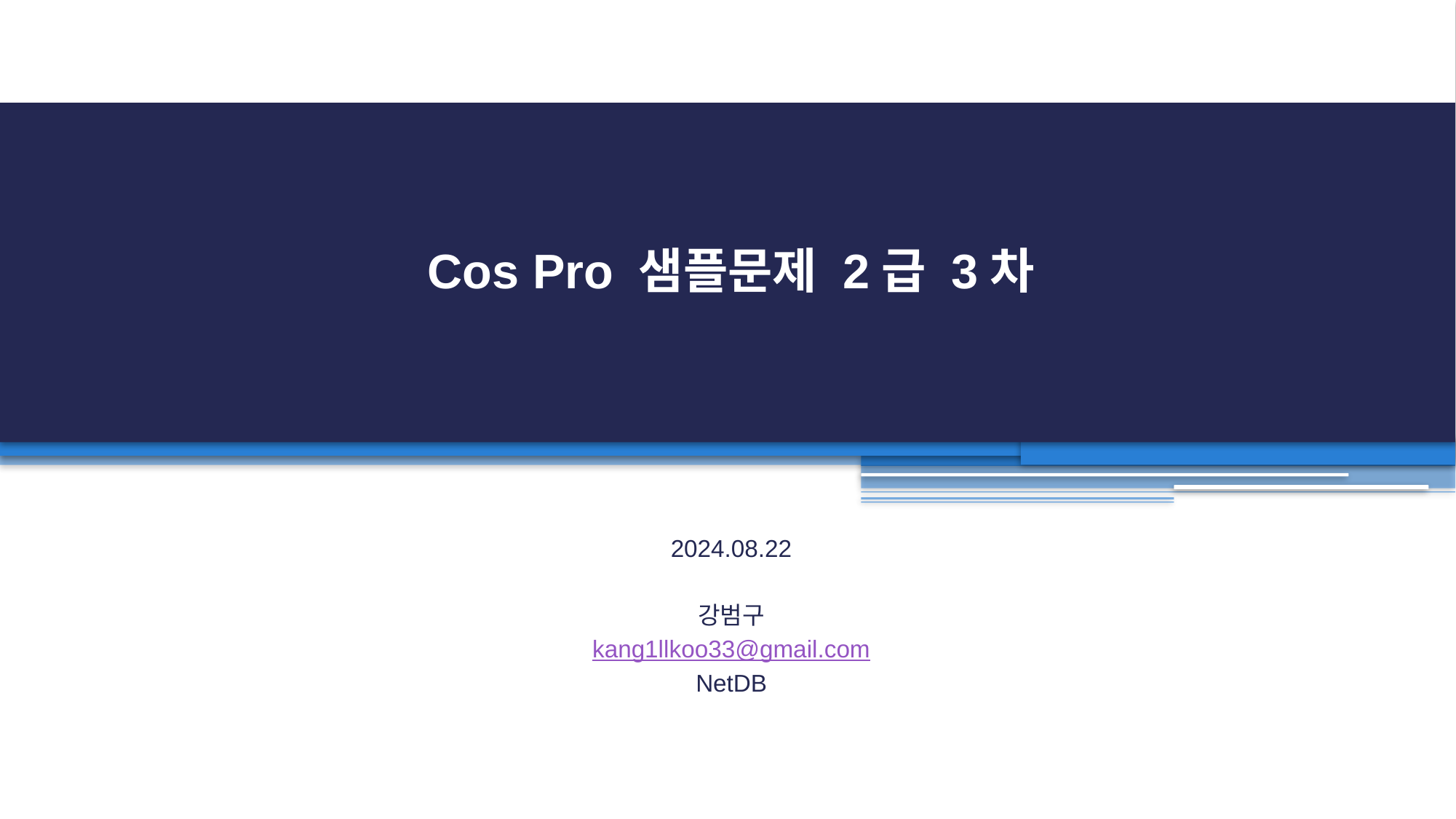

# Cos Pro 샘플문제 2급 3차
2024.08.22

강범구
kang1llkoo33@gmail.com
NetDB